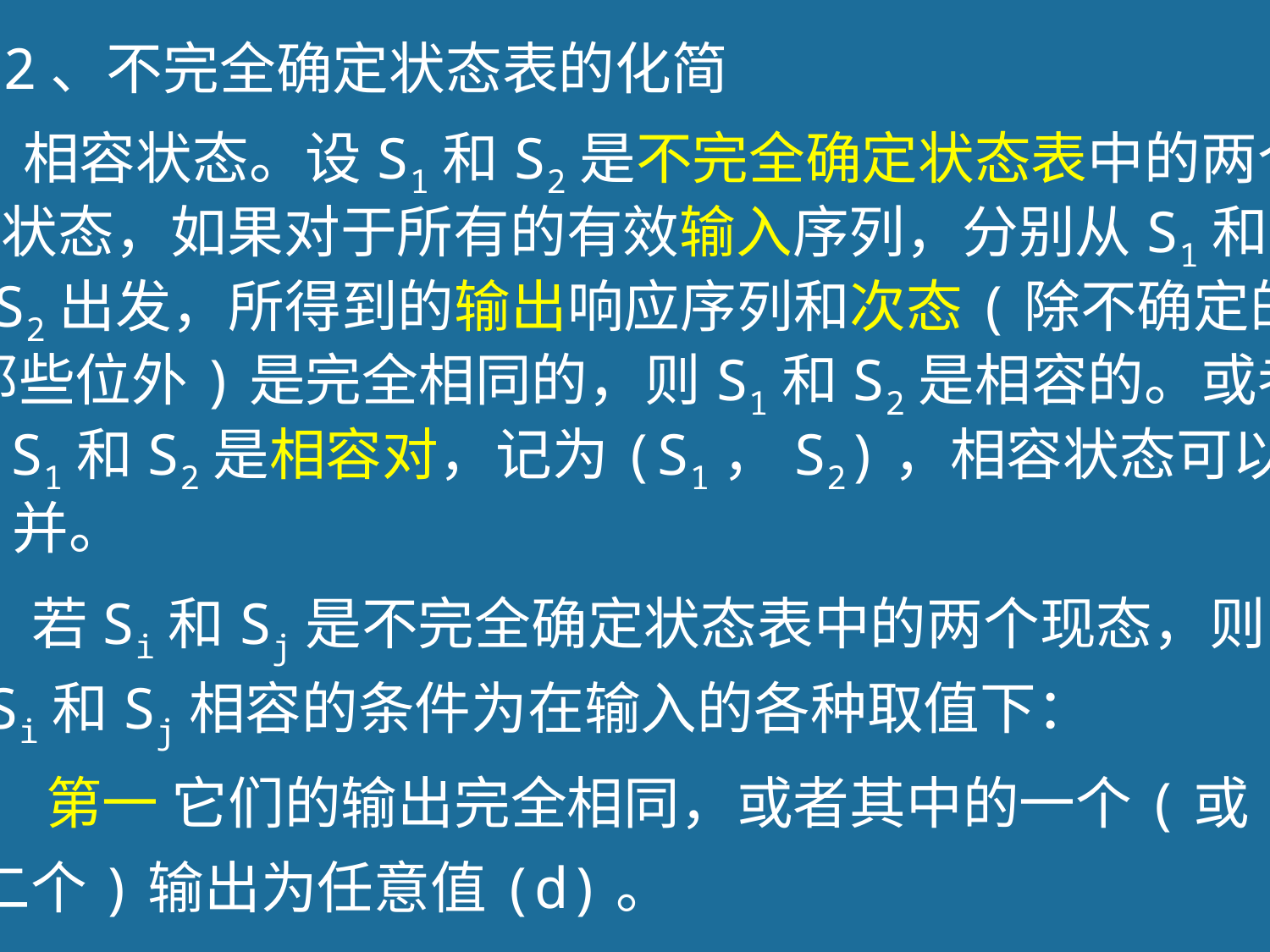

2、不完全确定状态表的化简
  相容状态。设S1和S2是不完全确定状态表中的两个
状态，如果对于所有的有效输入序列，分别从S1和
S2出发，所得到的输出响应序列和次态(除不确定的
那些位外)是完全相同的，则S1和S2是相容的。或者
说S1和S2是相容对，记为(S1，S2)，相容状态可以合
并。
若Si和Sj是不完全确定状态表中的两个现态，则
Si和Sj相容的条件为在输入的各种取值下：
第一 它们的输出完全相同，或者其中的一个(或
二个)输出为任意值(d)。
76